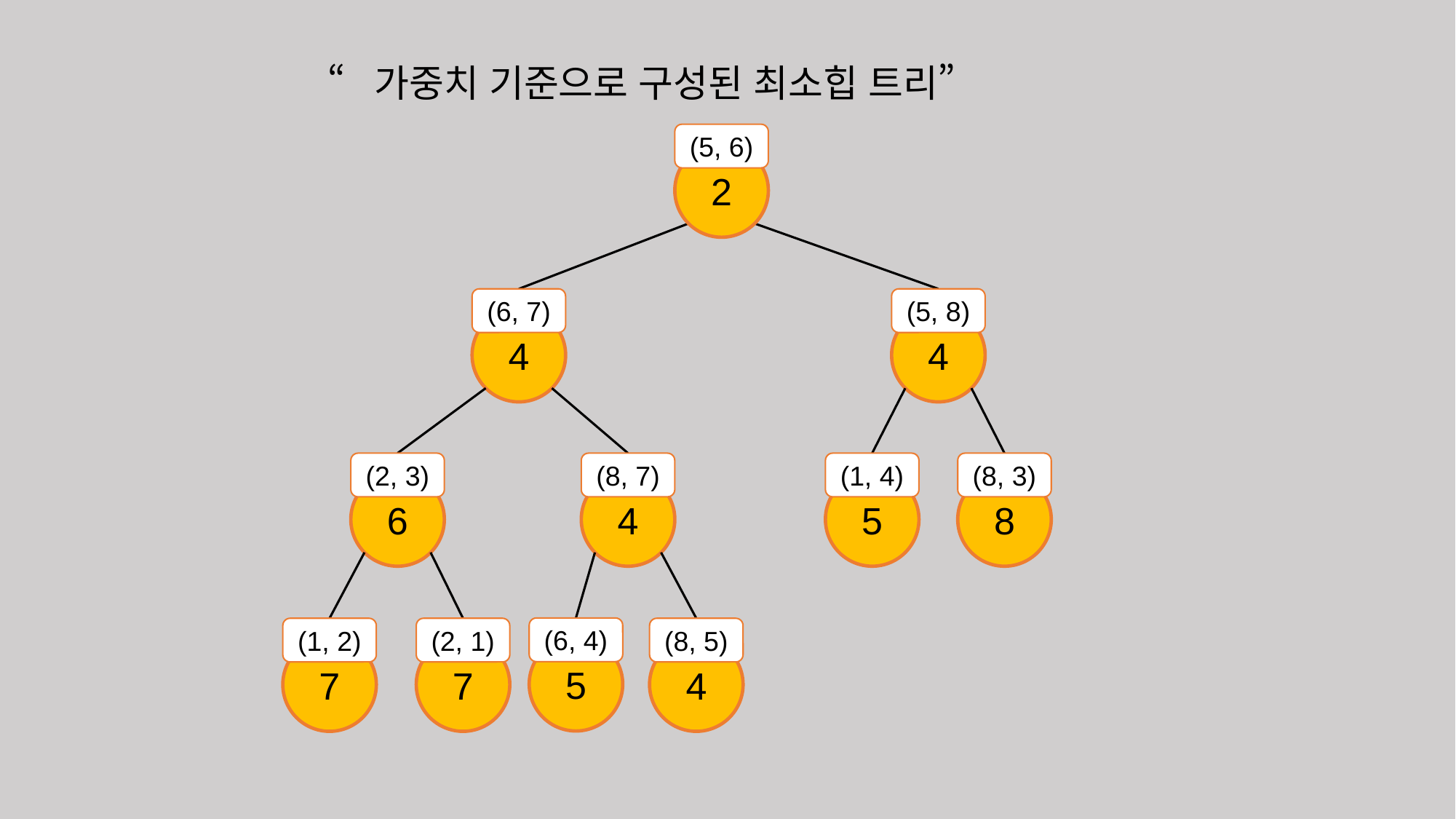

“가중치 기준으로 구성된 최소힙 트리”
(5, 6)
2
(6, 7)
4
(5, 8)
4
(2, 3)
6
(8, 7)
4
(1, 4)
5
(8, 3)
8
(6, 4)
5
(1, 2)
7
(2, 1)
7
(8, 5)
4